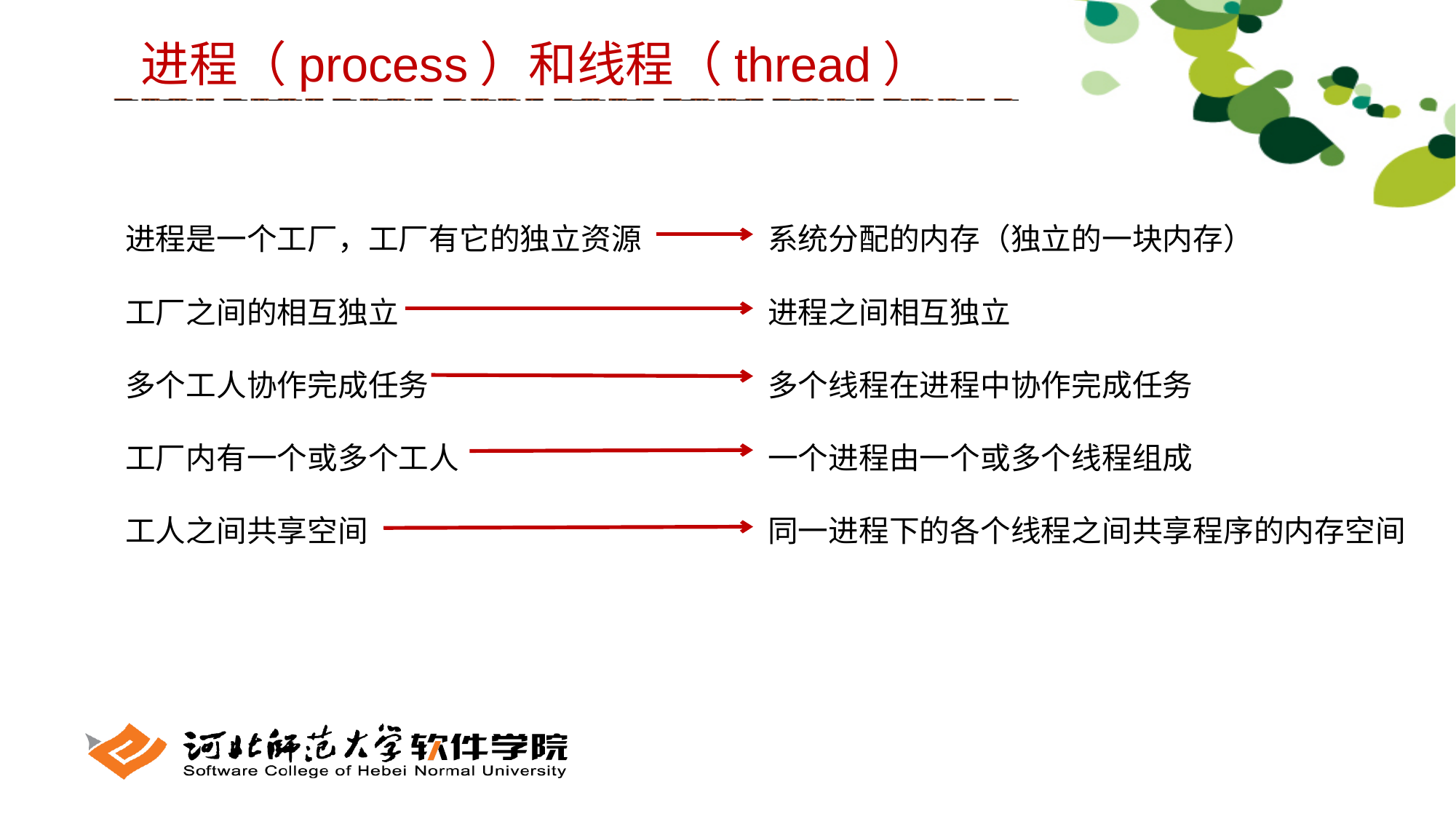

进程（process）和线程（thread）
进程是一个工厂，工厂有它的独立资源
工厂之间的相互独立
多个工人协作完成任务
工厂内有一个或多个工人
工人之间共享空间
系统分配的内存（独立的一块内存）
进程之间相互独立
多个线程在进程中协作完成任务
一个进程由一个或多个线程组成
同一进程下的各个线程之间共享程序的内存空间